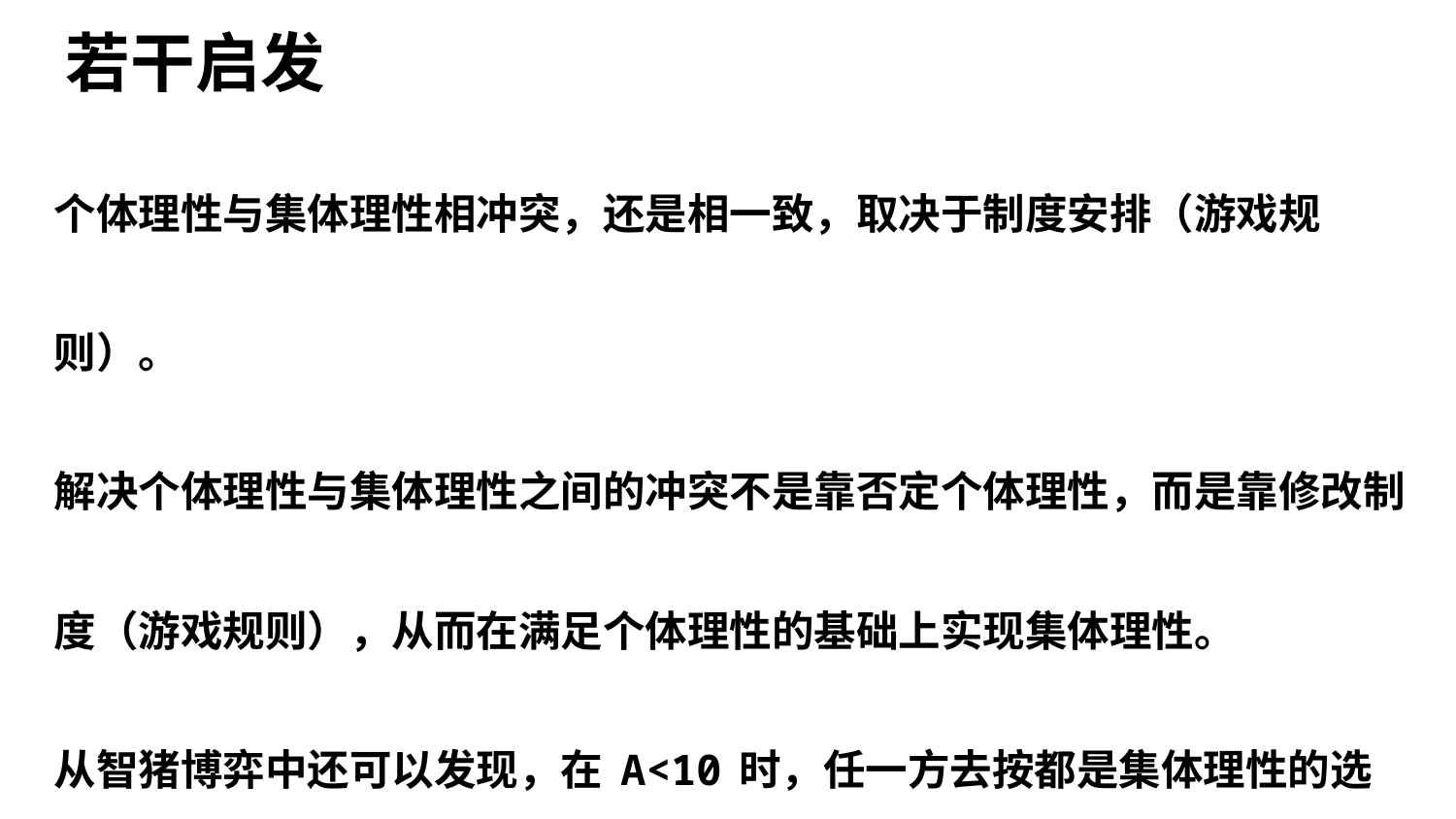

若干启发
个体理性与集体理性相冲突，还是相一致，取决于制度安排（游戏规则）。
解决个体理性与集体理性之间的冲突不是靠否定个体理性，而是靠修改制度（游戏规则），从而在满足个体理性的基础上实现集体理性。
从智猪博弈中还可以发现，在A<10时，任一方去按都是集体理性的选择，而收入分配的不均将有助于减少个体理性与集体理性的冲突。